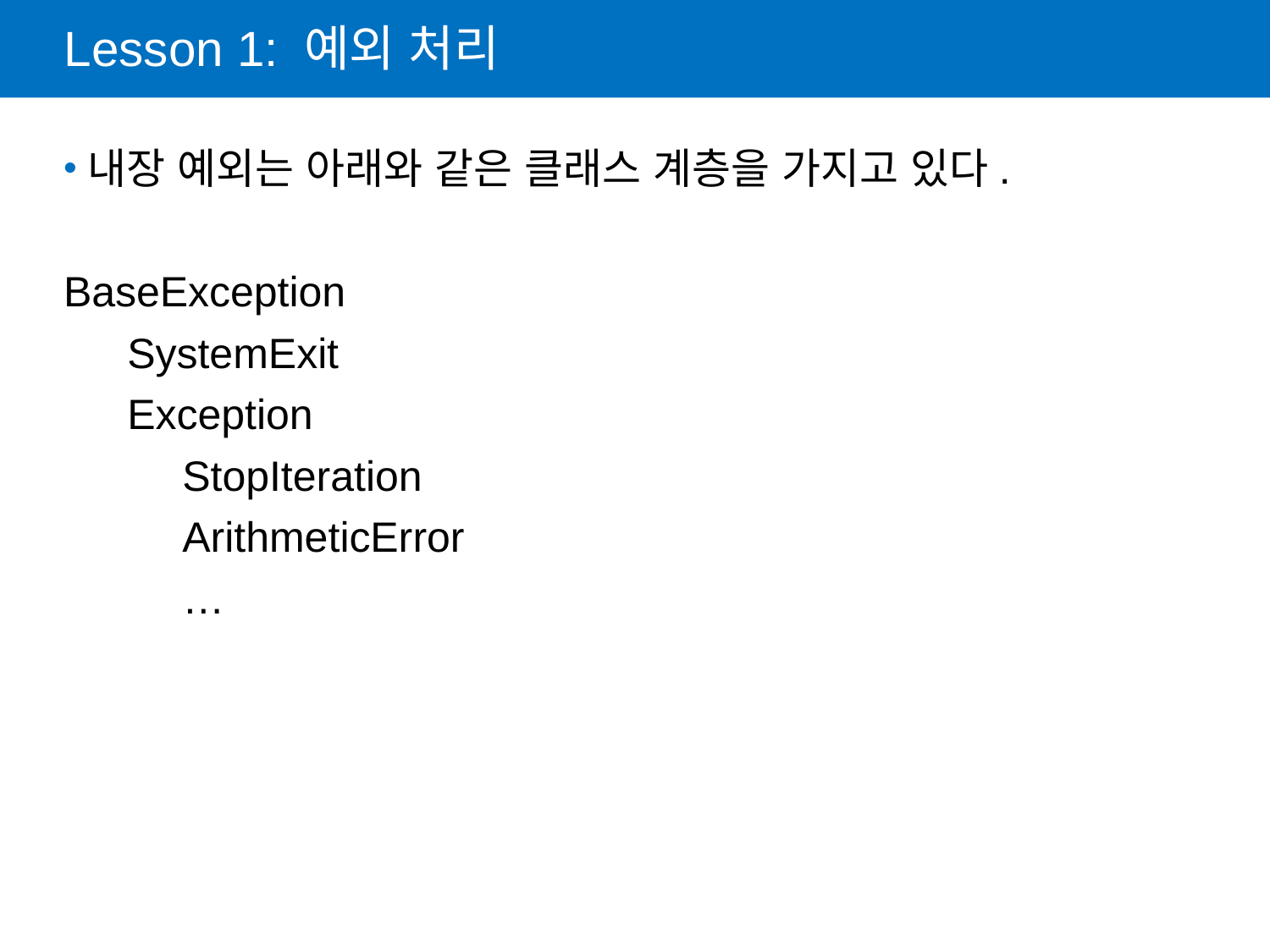

# Lesson 1: 예외 처리
내장 예외는 아래와 같은 클래스 계층을 가지고 있다.

BaseException
	SystemExit
	Exception
	StopIteration
	ArithmeticError
	…